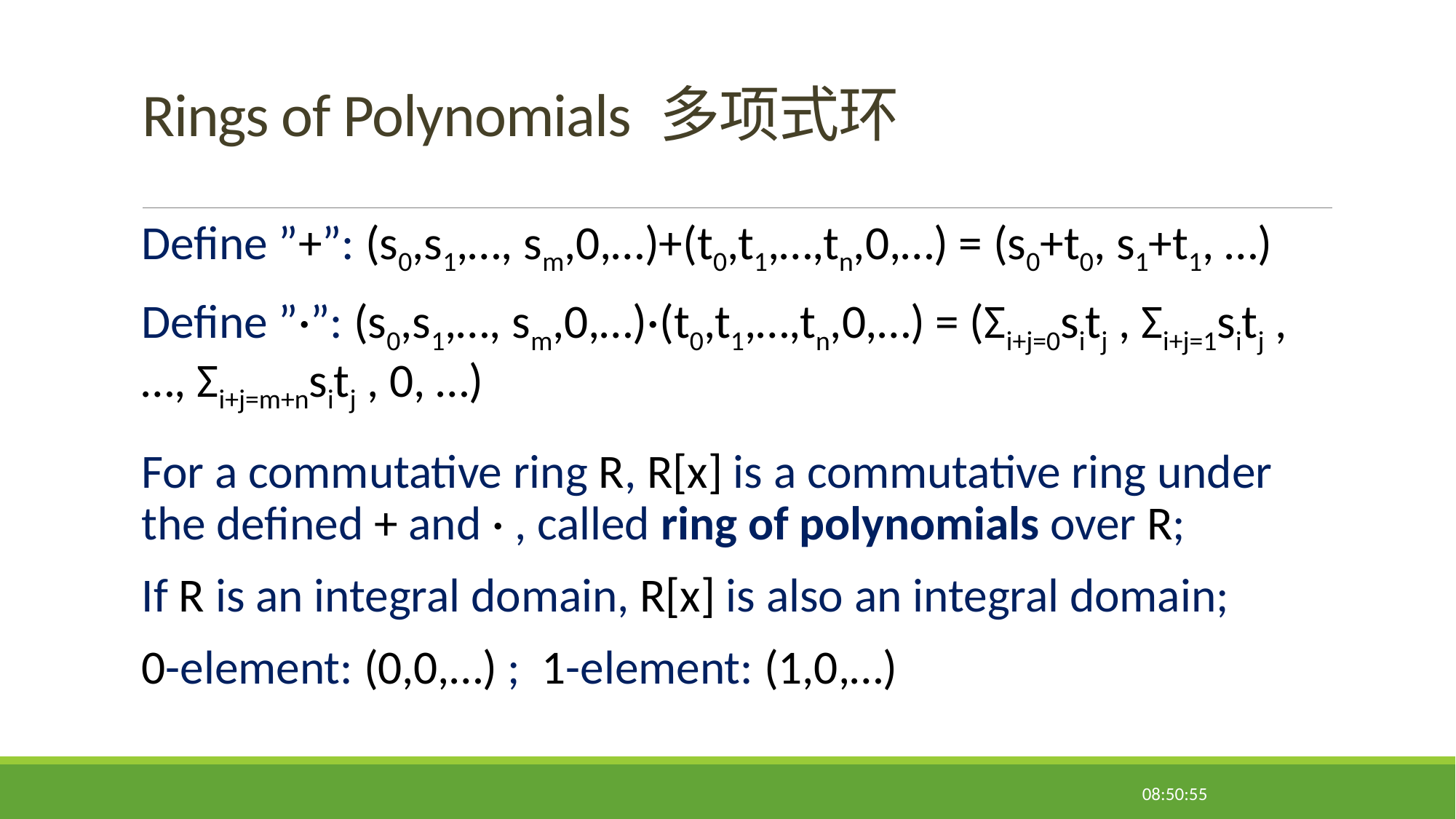

# Rings of Polynomials 多项式环
Define ”+”: (s0,s1,…, sm,0,…)+(t0,t1,…,tn,0,…) = (s0+t0, s1+t1, …)
Define ”·”: (s0,s1,…, sm,0,…)·(t0,t1,…,tn,0,…) = (Σi+j=0sitj , Σi+j=1sitj , …, Σi+j=m+nsitj , 0, …)
For a commutative ring R, R[x] is a commutative ring under the defined + and · , called ring of polynomials over R;
If R is an integral domain, R[x] is also an integral domain;
0-element: (0,0,…) ;  1-element: (1,0,…)
08:50:55